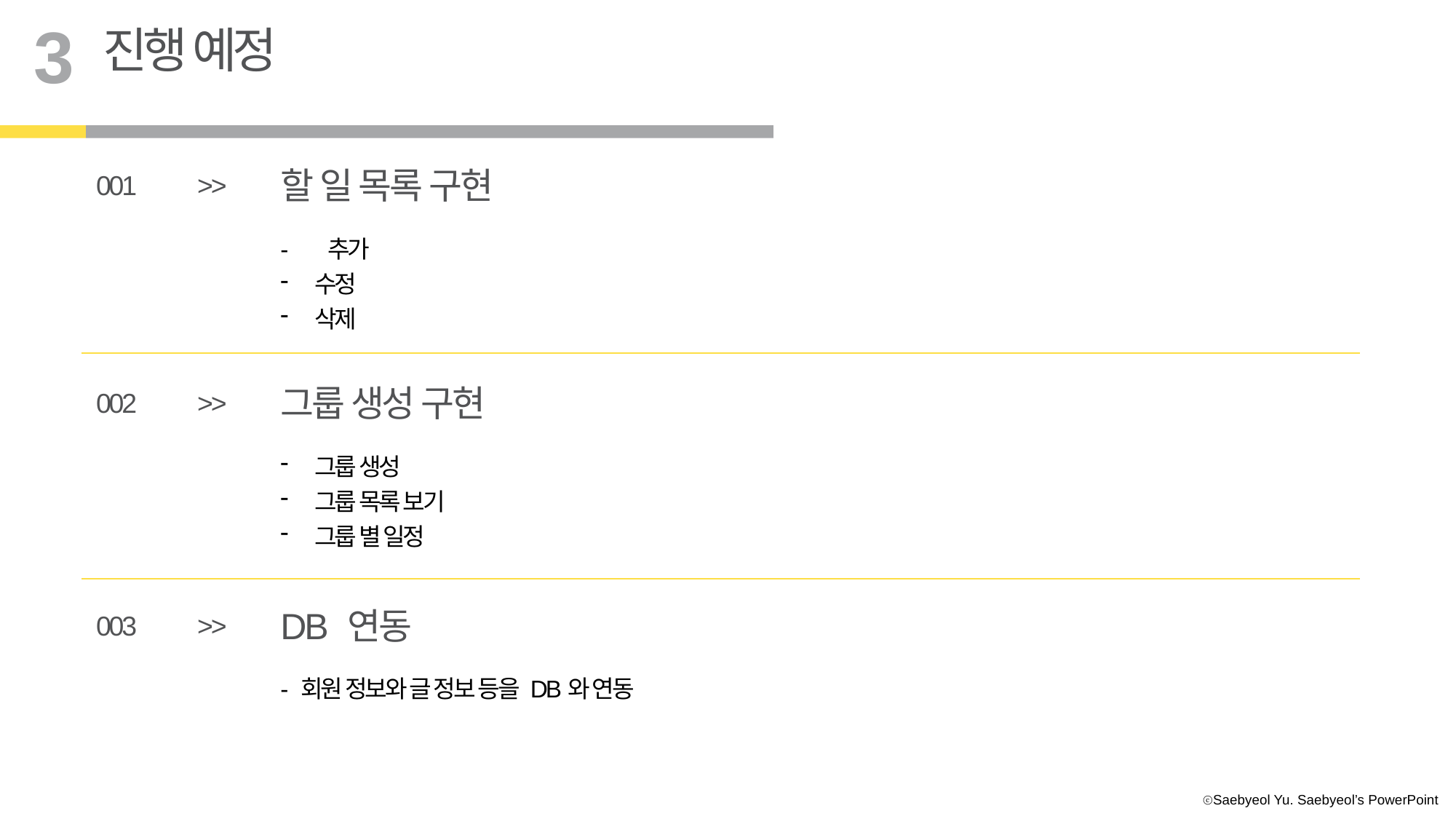

3
진행 예정

할 일 목록 구현
001
>>
-       추가
수정
삭제

그룹 생성 구현
002
>>
그룹 생성
그룹 목록 보기
그룹 별 일정

DB 연동
003
>>
- 회원 정보와 글 정보 등을 DB와 연동